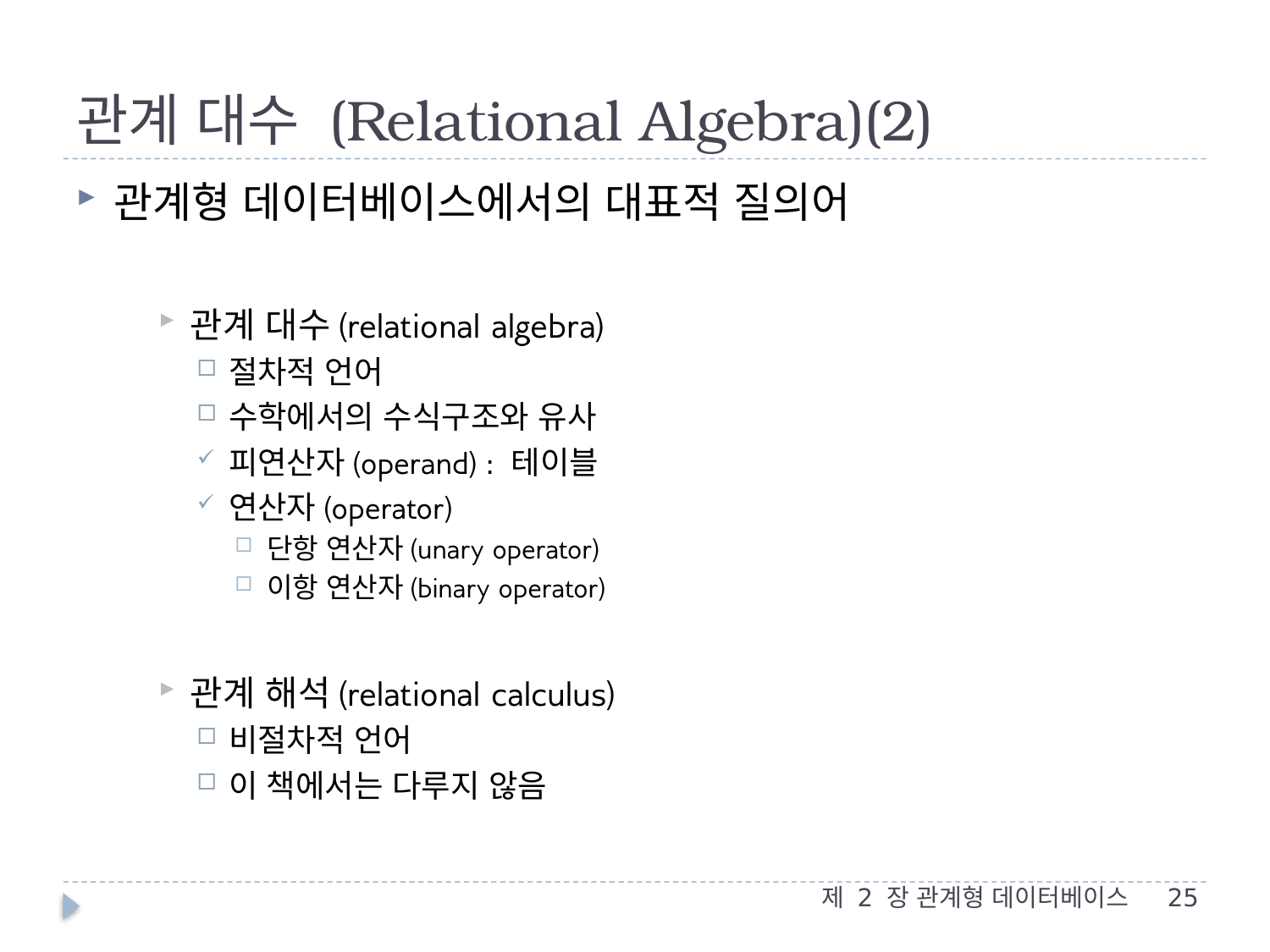

# 관계 대수 (Relational Algebra)(2)
관계형 데이터베이스에서의 대표적 질의어

관계 대수(relational algebra)
절차적 언어
수학에서의 수식구조와 유사
피연산자(operand) : 테이블
연산자(operator)
단항 연산자(unary operator)
이항 연산자(binary operator)

관계 해석(relational calculus)
비절차적 언어
이 책에서는 다루지 않음

제 2 장 관계형 데이터베이스
25